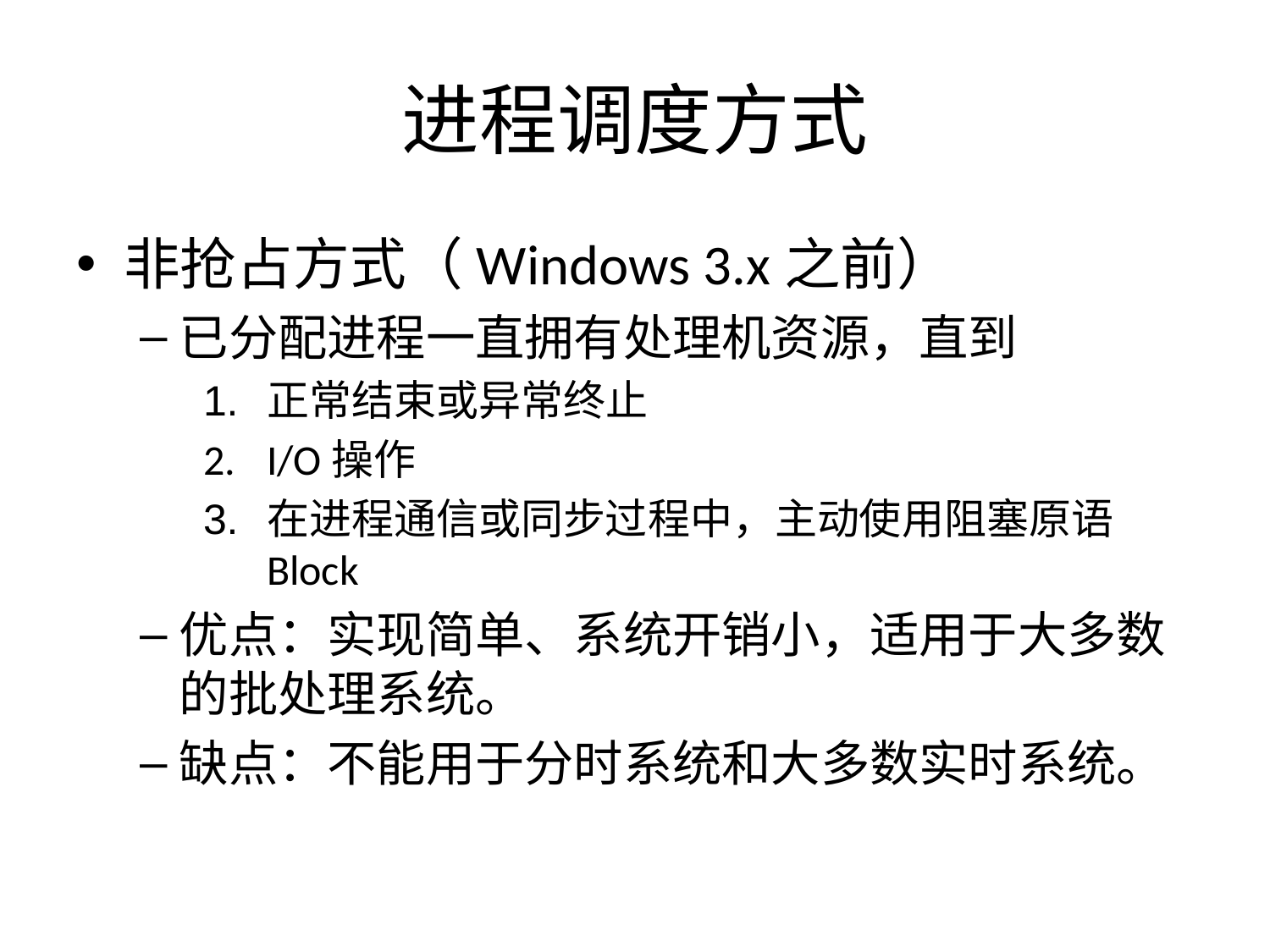

# 进程调度方式
非抢占方式（Windows 3.x之前）
已分配进程一直拥有处理机资源，直到
正常结束或异常终止
I/O操作
在进程通信或同步过程中，主动使用阻塞原语Block
优点：实现简单、系统开销小，适用于大多数的批处理系统。
缺点：不能用于分时系统和大多数实时系统。